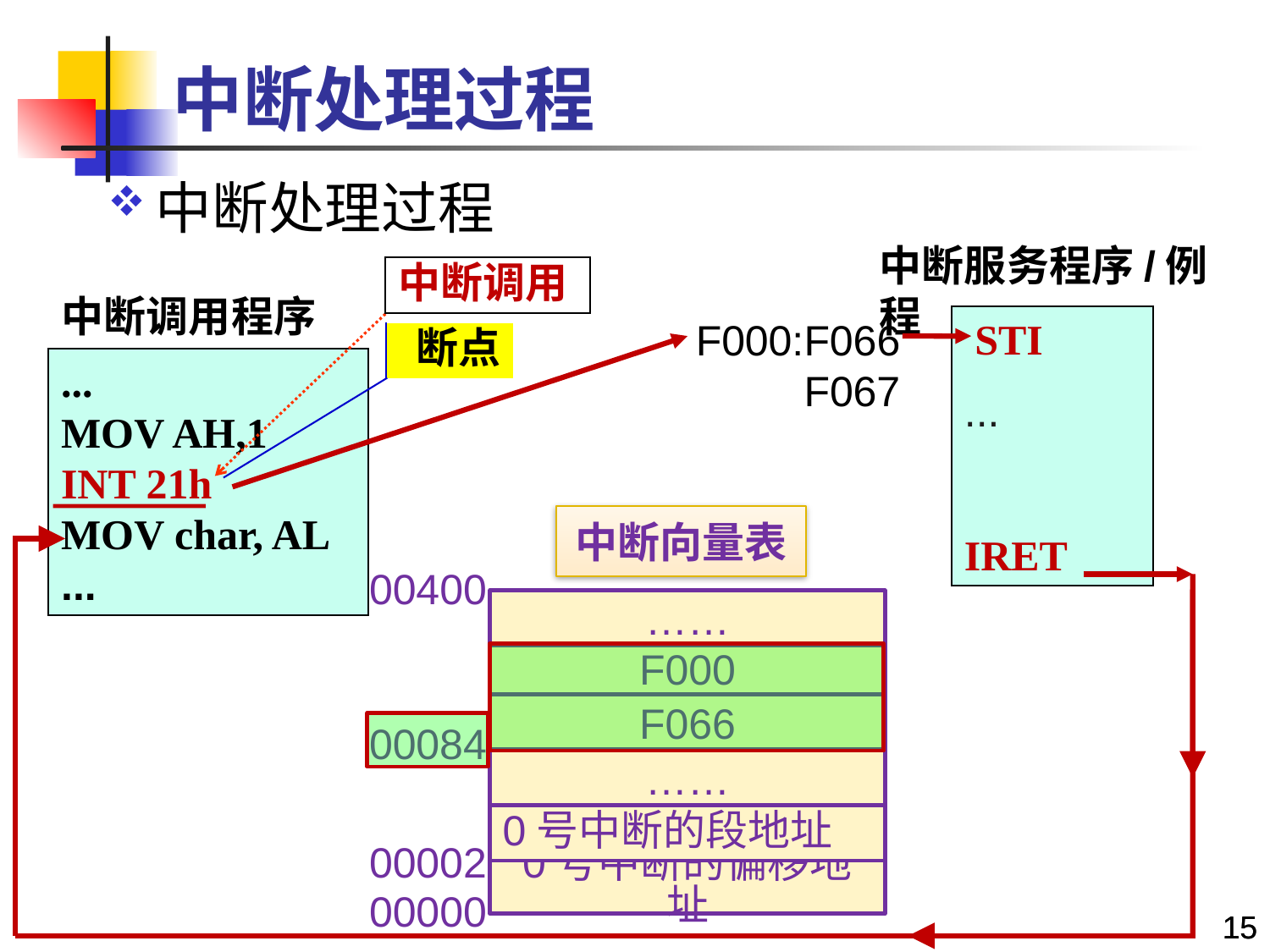

# 中断处理过程
中断处理过程
中断服务程序/例程
 STI
...

IRET
F000:F066
F067

中断调用

中断调用程序
...
MOV AH,1
INT 21h
MOV char, AL
...
断点

中断向量表
00400
……
F000
F066
00084
……
0号中断的段地址
00002
0号中断的偏移地址
00000